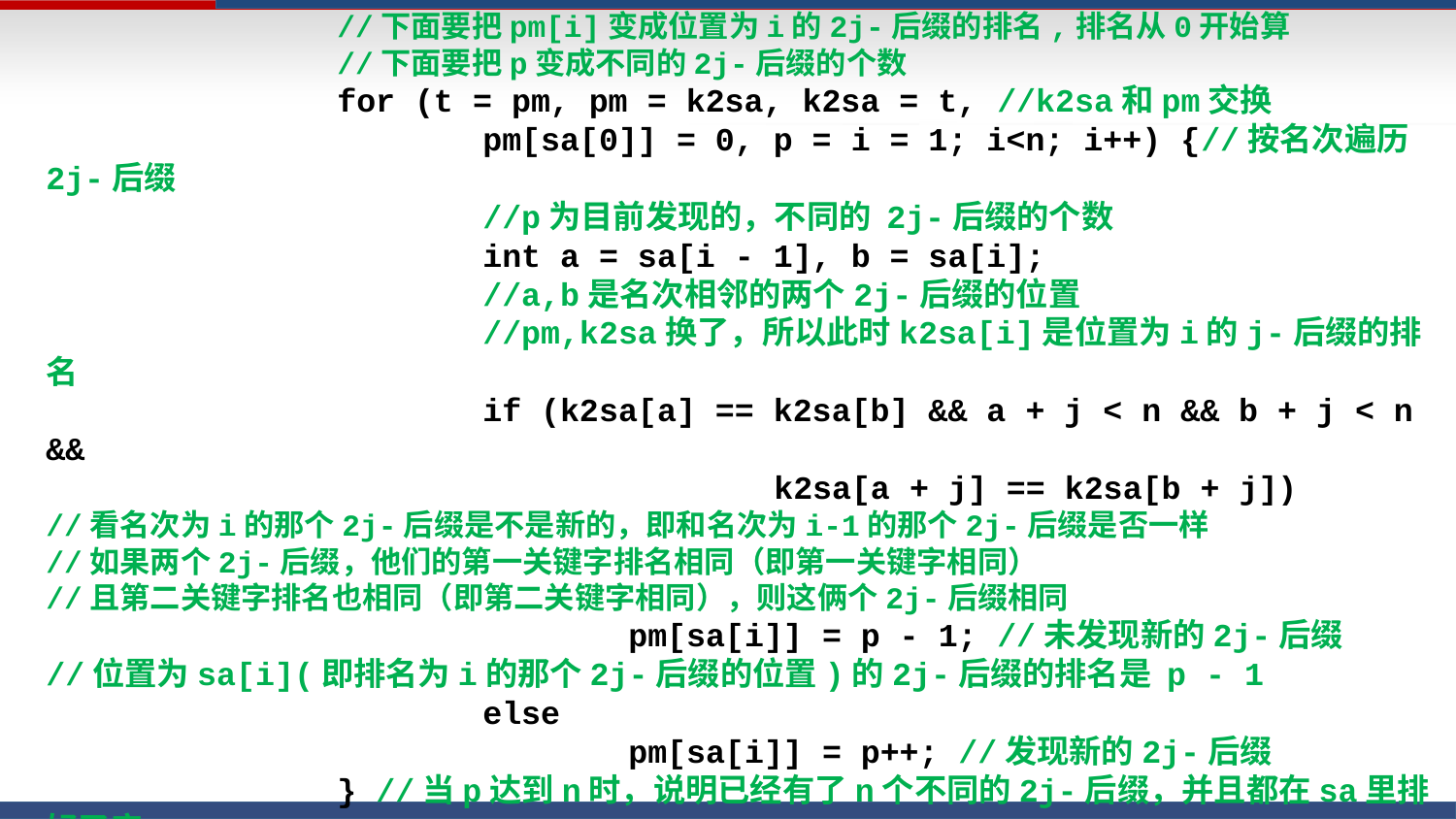

//下面要把pm[i]变成位置为i的2j-后缀的排名,排名从0开始算
		//下面要把p变成不同的2j-后缀的个数
		for (t = pm, pm = k2sa, k2sa = t, //k2sa和pm交换
			pm[sa[0]] = 0, p = i = 1; i<n; i++) {//按名次遍历2j-后缀
			//p为目前发现的，不同的 2j-后缀的个数
			int a = sa[i - 1], b = sa[i];
			//a,b是名次相邻的两个2j-后缀的位置
			//pm,k2sa换了，所以此时k2sa[i]是位置为i的j-后缀的排名
			if (k2sa[a] == k2sa[b] && a + j < n && b + j < n &&
					k2sa[a + j] == k2sa[b + j])
//看名次为i的那个2j-后缀是不是新的，即和名次为i-1的那个2j-后缀是否一样
//如果两个2j-后缀，他们的第一关键字排名相同（即第一关键字相同）
//且第二关键字排名也相同（即第二关键字相同），则这俩个2j-后缀相同
				pm[sa[i]] = p - 1; //未发现新的2j-后缀
//位置为sa[i](即排名为i的那个2j-后缀的位置)的2j-后缀的排名是 p - 1
			else
				pm[sa[i]] = p++; //发现新的2j-后缀
		} //当p达到n时，说明已经有了n个不同的2j-后缀，并且都在sa里排好了序。
		  //因此p达到n时，烧脑循环即可终止。
	} //烧脑循环结束
	return;  }